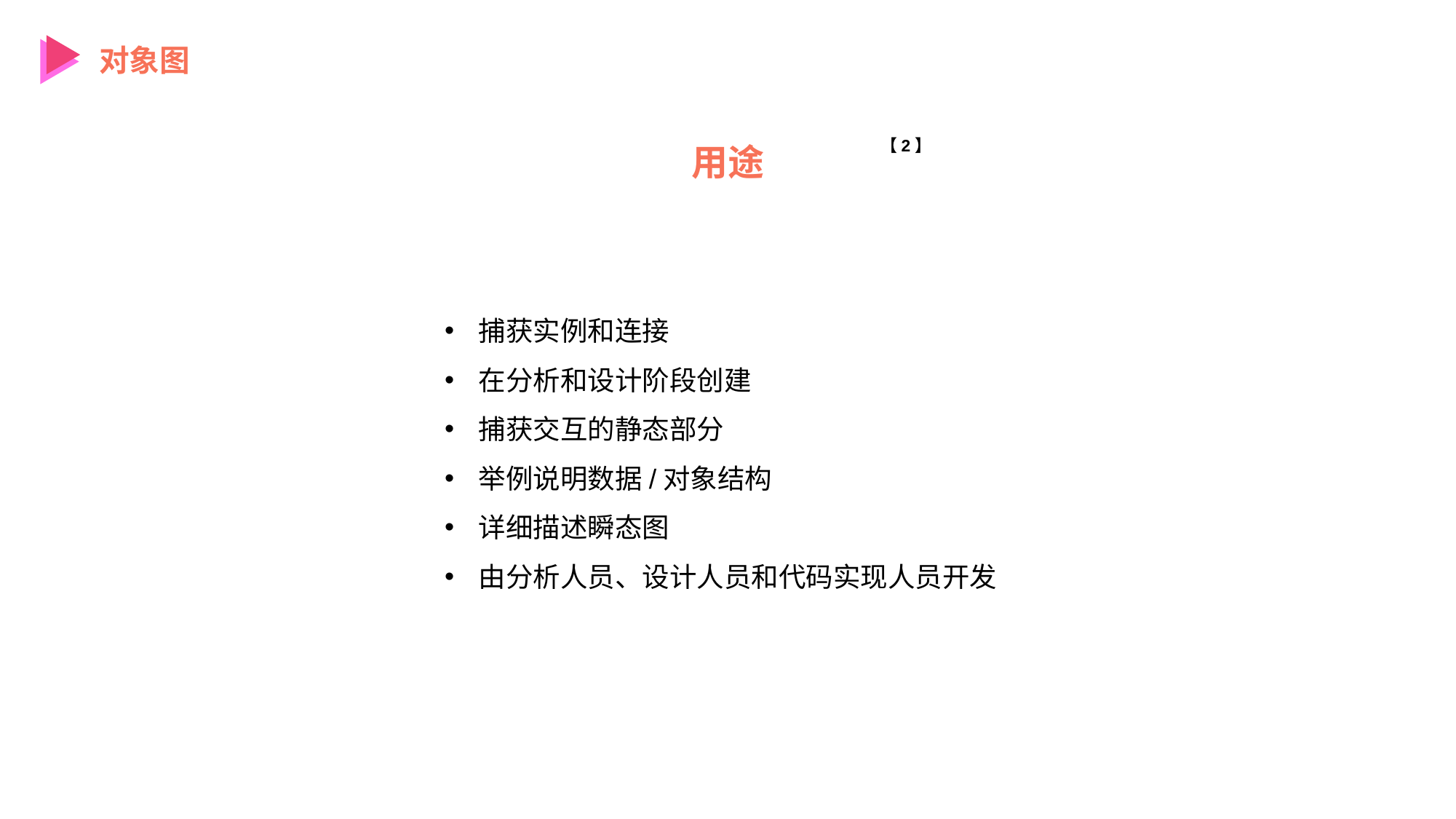

对象图
【2】
用途
捕获实例和连接
在分析和设计阶段创建
捕获交互的静态部分
举例说明数据/对象结构
详细描述瞬态图
由分析人员、设计人员和代码实现人员开发